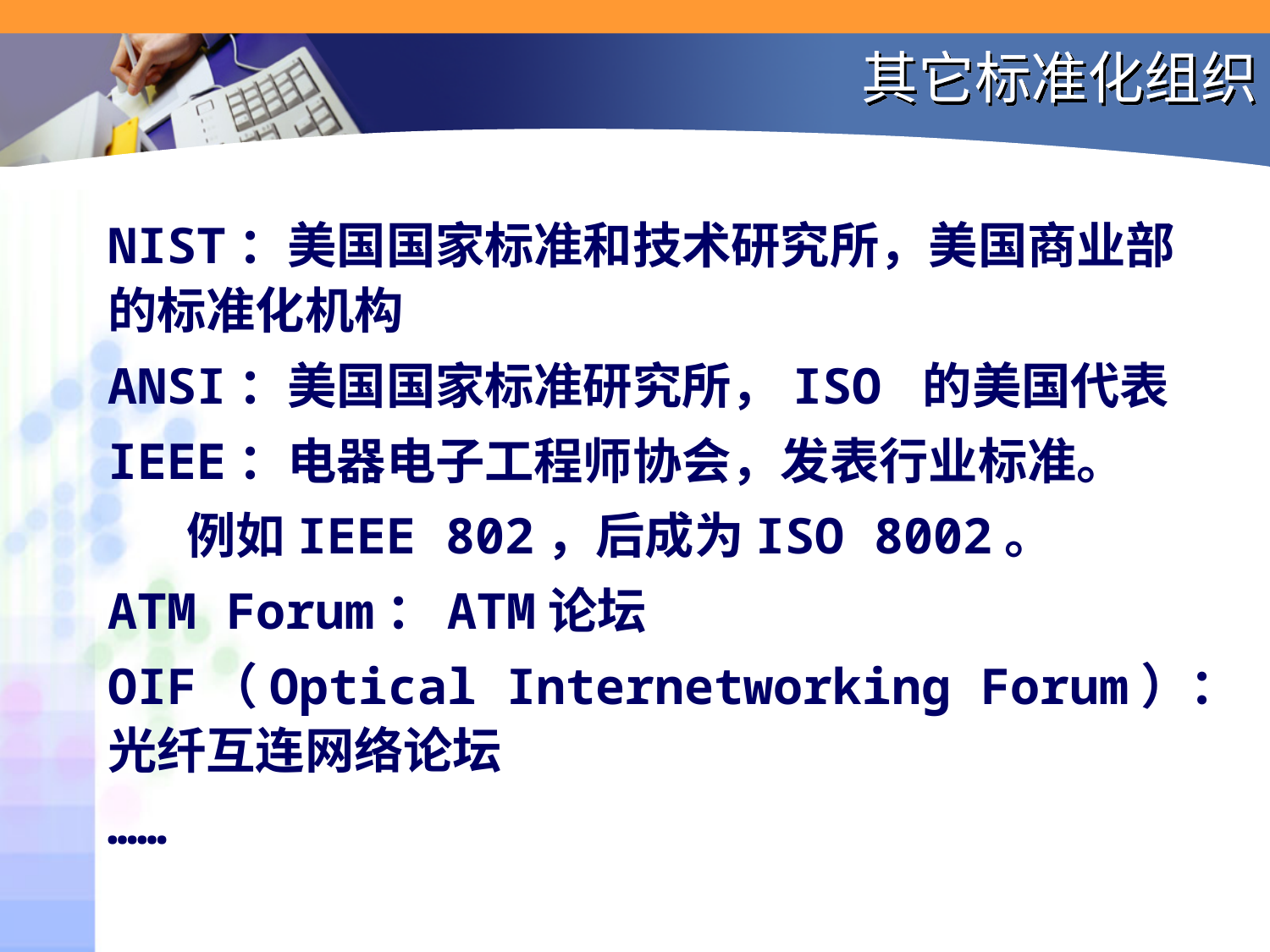

# 其它标准化组织
NIST：美国国家标准和技术研究所，美国商业部的标准化机构
ANSI：美国国家标准研究所，ISO 的美国代表
IEEE：电器电子工程师协会，发表行业标准。
      例如IEEE 802，后成为ISO 8002。
ATM Forum：ATM论坛
OIF（Optical Internetworking Forum）：光纤互连网络论坛
……